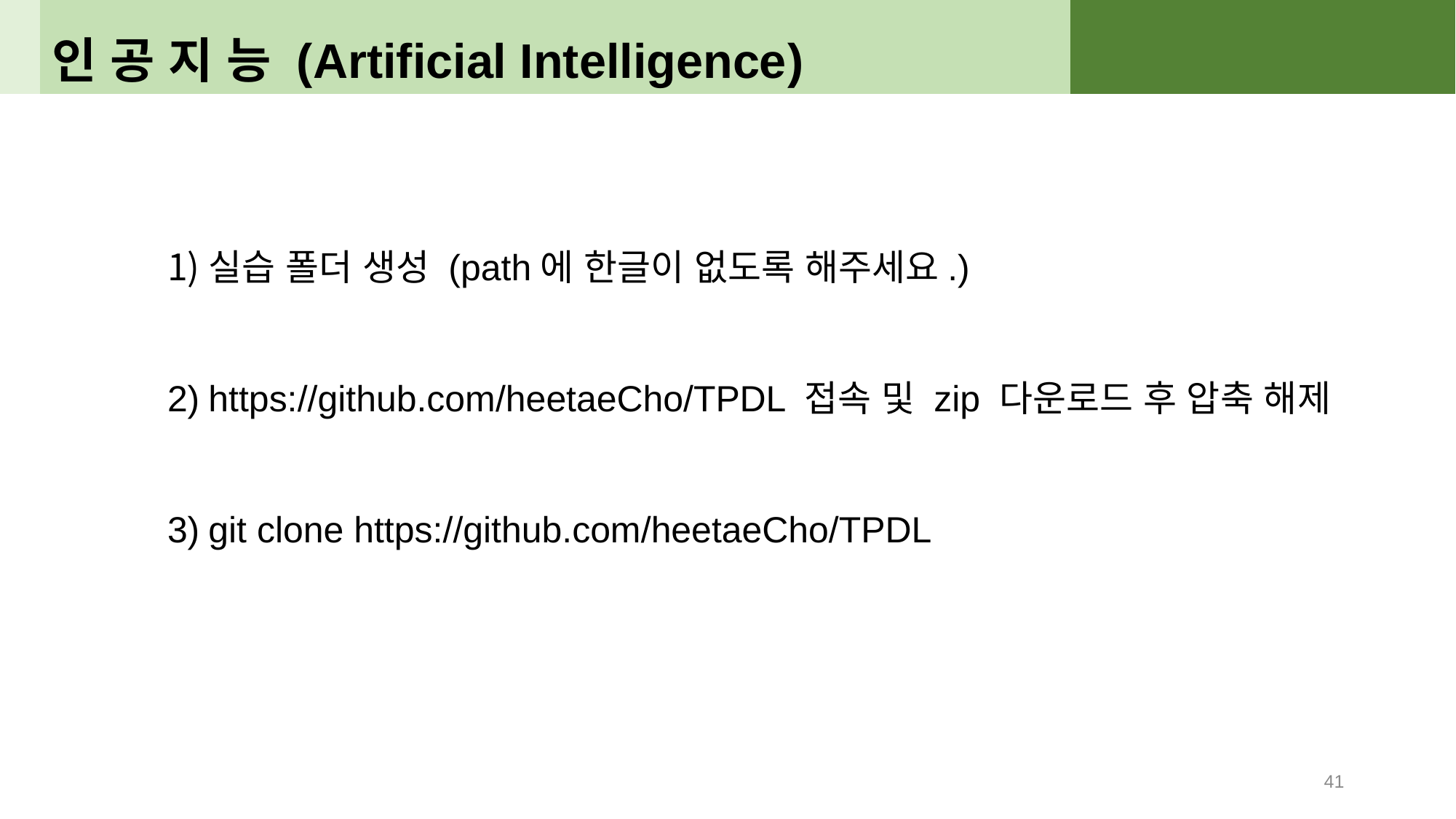

인 공 지 능 (Artificial Intelligence)

실습 폴더 생성 (path에 한글이 없도록 해주세요.)

https://github.com/heetaeCho/TPDL 접속 및 zip 다운로드 후 압축 해제

git clone https://github.com/heetaeCho/TPDL
41